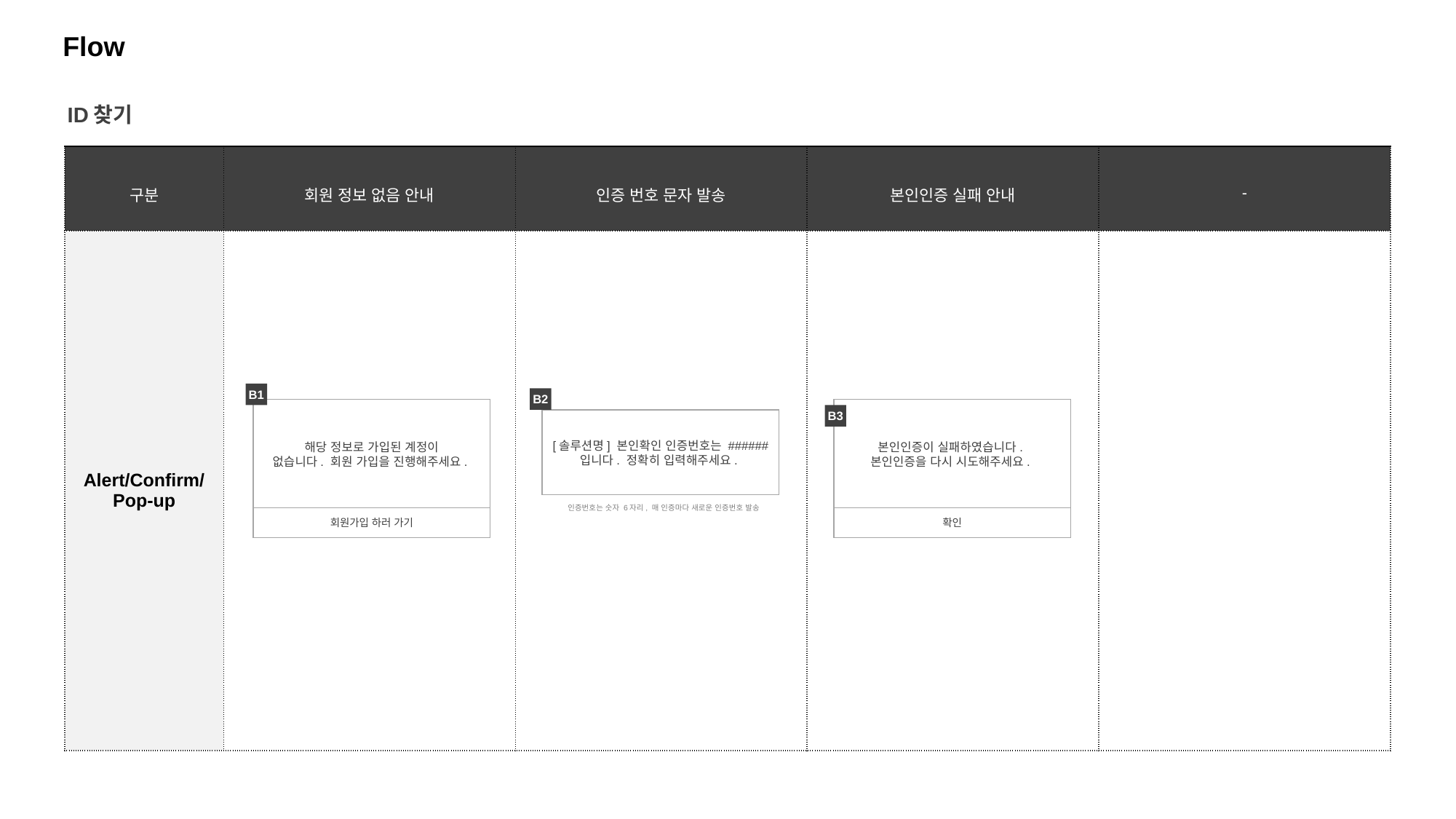

Flow
ID찾기
| 구분 | 회원 정보 없음 안내 | 인증 번호 문자 발송 | 본인인증 실패 안내 | - |
| --- | --- | --- | --- | --- |
| Alert/Confirm/ Pop-up |  |  |  |  |
B1
B2
해당 정보로 가입된 계정이
없습니다. 회원 가입을 진행해주세요.
회원가입 하러 가기
본인인증이 실패하였습니다.
본인인증을 다시 시도해주세요.
확인
B3
[솔루션명] 본인확인 인증번호는 ###### 입니다. 정확히 입력해주세요.
인증번호는 숫자 6자리, 매 인증마다 새로운 인증번호 발송